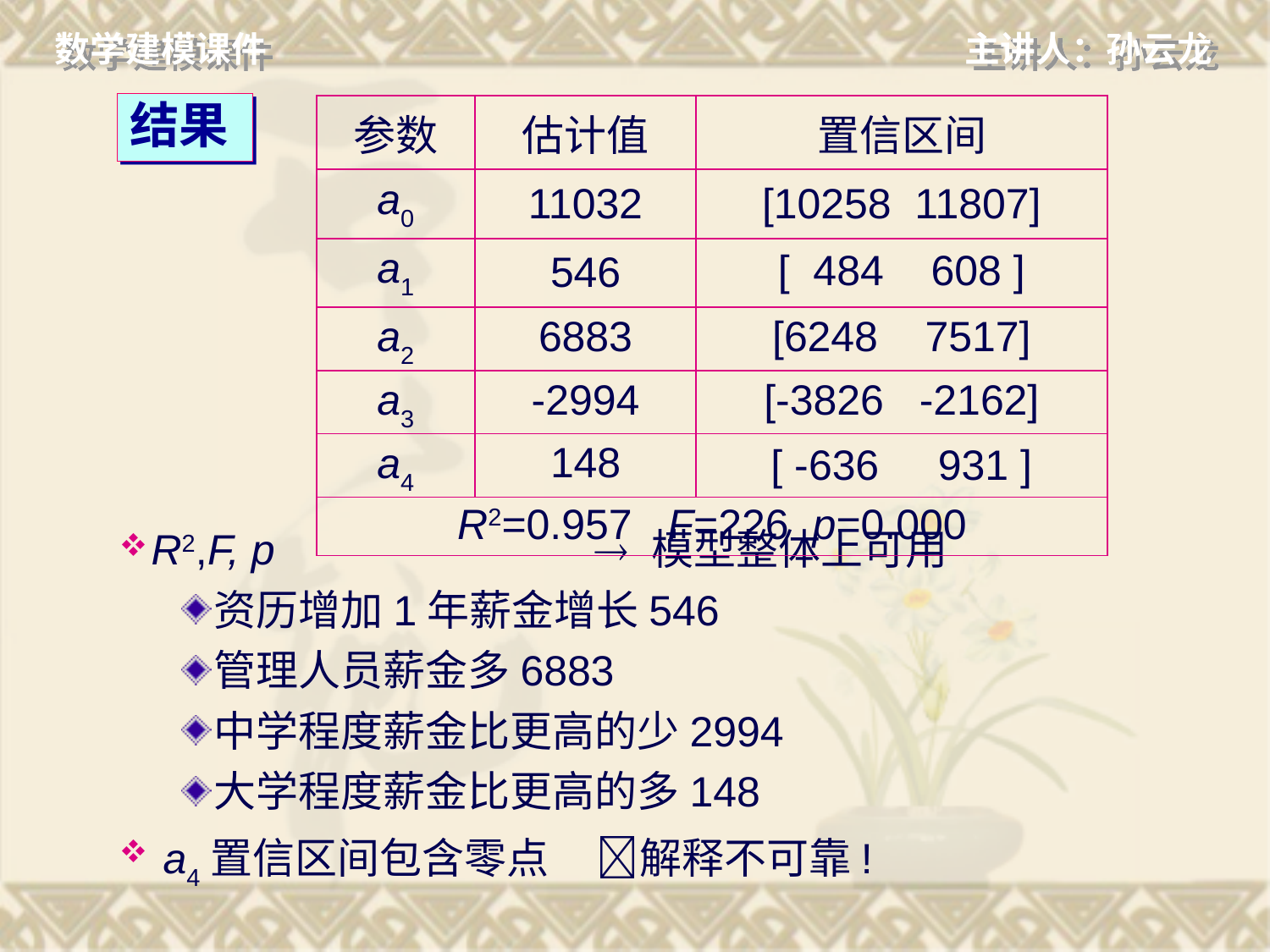

# 结果
| 参数 | 估计值 | 置信区间 |
| --- | --- | --- |
| a0 | 11032 | [10258 11807] |
| a1 | 546 | [ 484 608 ] |
| a2 | 6883 | [6248 7517] |
| a3 | -2994 | [-3826 -2162] |
| a4 | 148 | [ -636 931 ] |
| R2=0.957 F=226 p=0.000 |  |  |
R2,F, p                           → 模型整体上可用
资历增加1年薪金增长546
管理人员薪金多6883
中学程度薪金比更高的少2994
大学程度薪金比更高的多148
 a4置信区间包含零点     →解释不可靠!